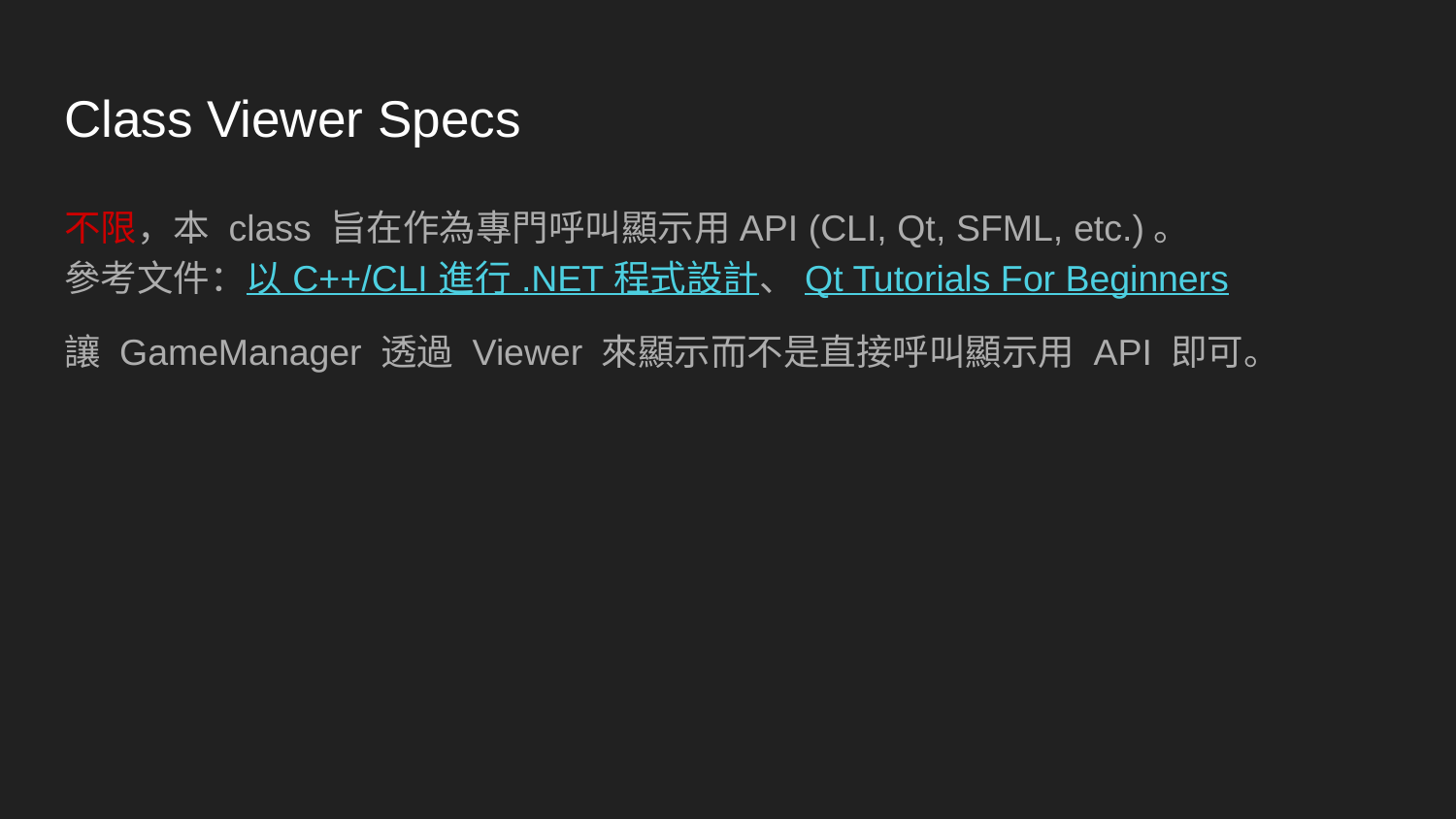

# Class Viewer Specs
不限，本 class 旨在作為專門呼叫顯示用API (CLI, Qt, SFML, etc.)。
參考文件：以 C++/CLI 進行 .NET 程式設計、Qt Tutorials For Beginners
讓 GameManager 透過 Viewer 來顯示而不是直接呼叫顯示用 API 即可。